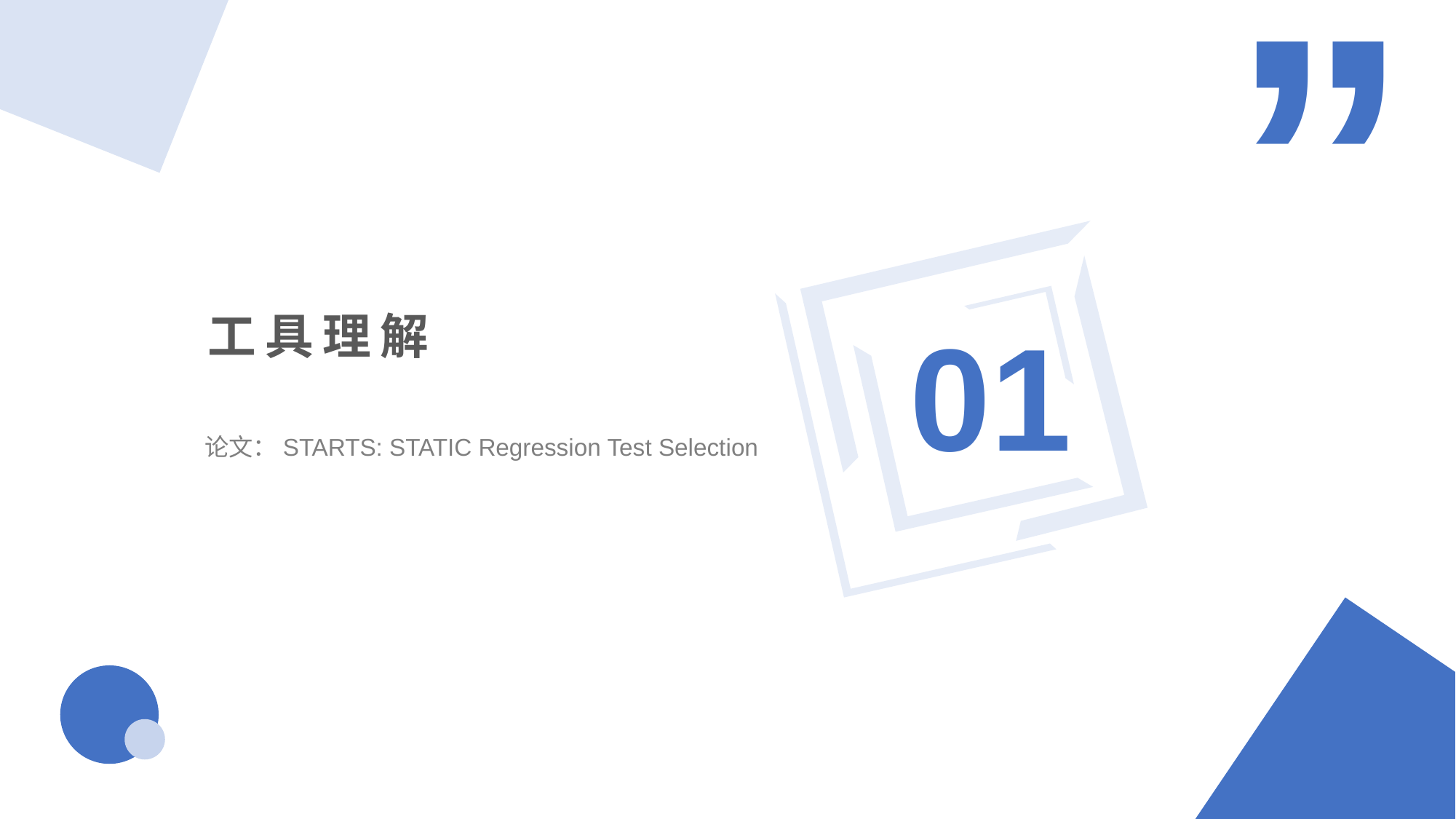

“

01
工具理解
论文：STARTS: STATIC Regression Test Selection